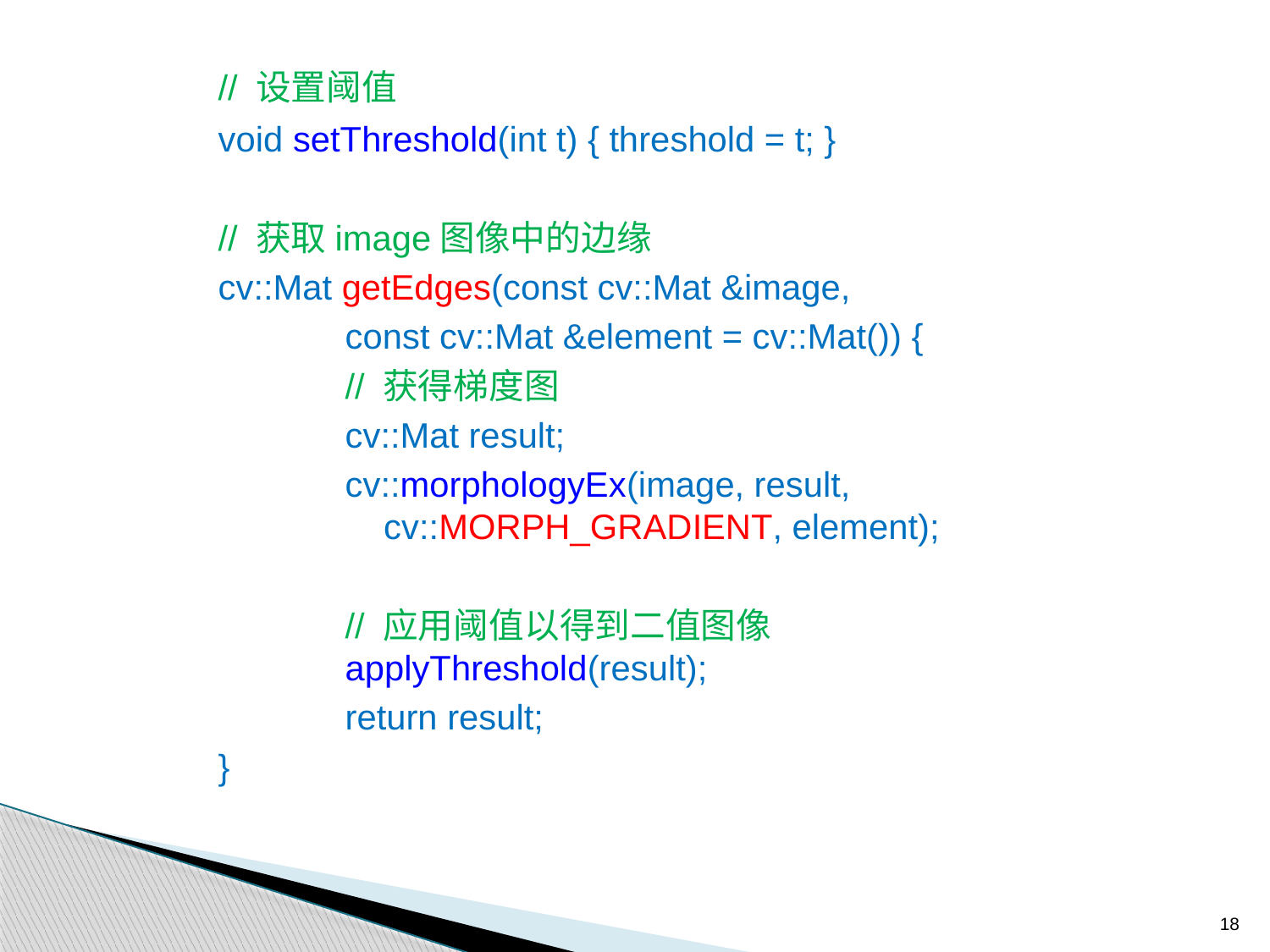

// 设置阈值
	void setThreshold(int t) { threshold = t; }

	// 获取image图像中的边缘
	cv::Mat getEdges(const cv::Mat &image,
		const cv::Mat &element = cv::Mat()) {
		// 获得梯度图
		cv::Mat result;
		cv::morphologyEx(image, result, 			                 cv::MORPH_GRADIENT, element);

		// 应用阈值以得到二值图像					applyThreshold(result);
		return result;
	}
18